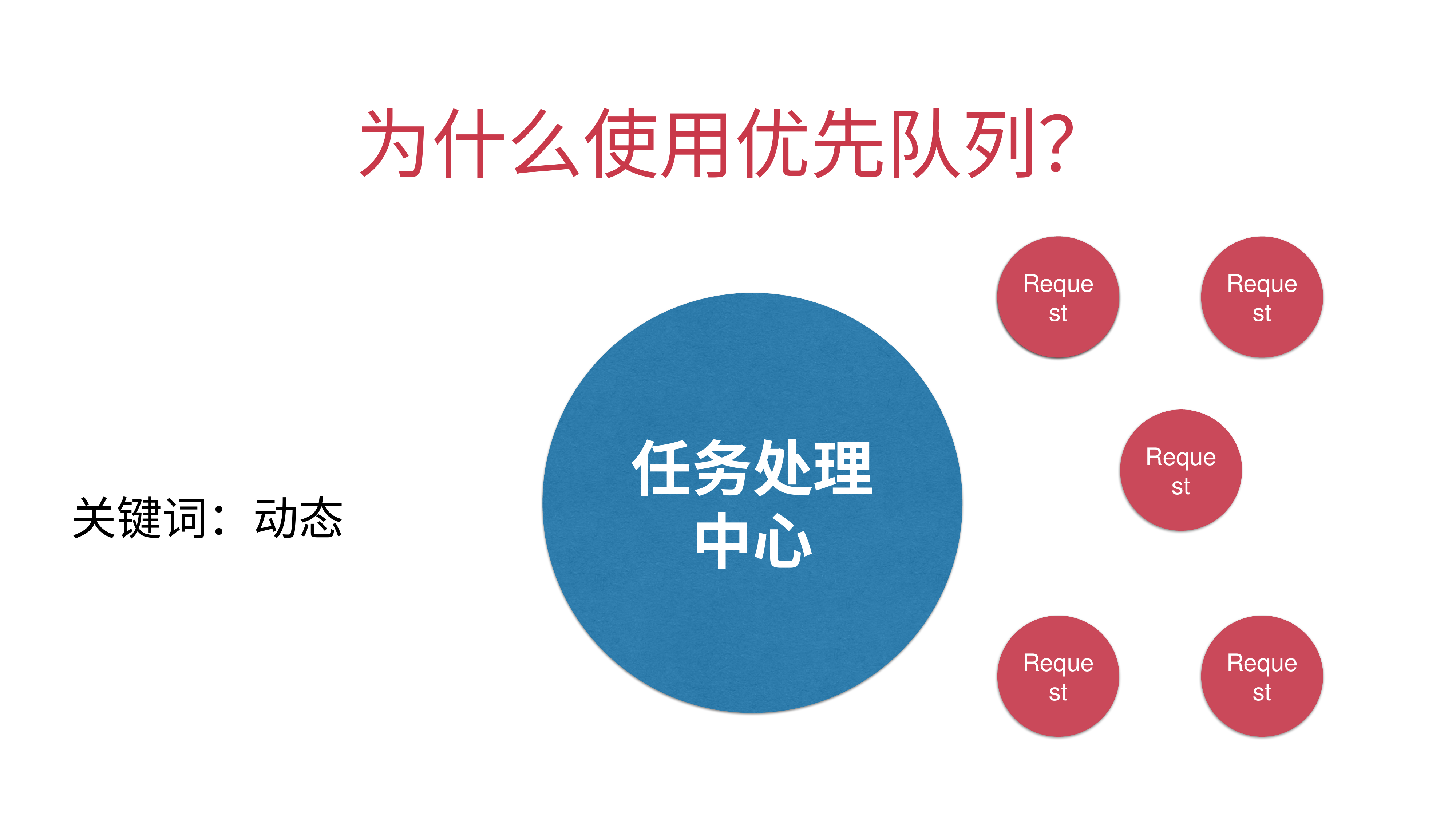

# 为什么使用优先队列？
Request
Request
Request
任务处理中心
Request
关键词：动态
Request
Request